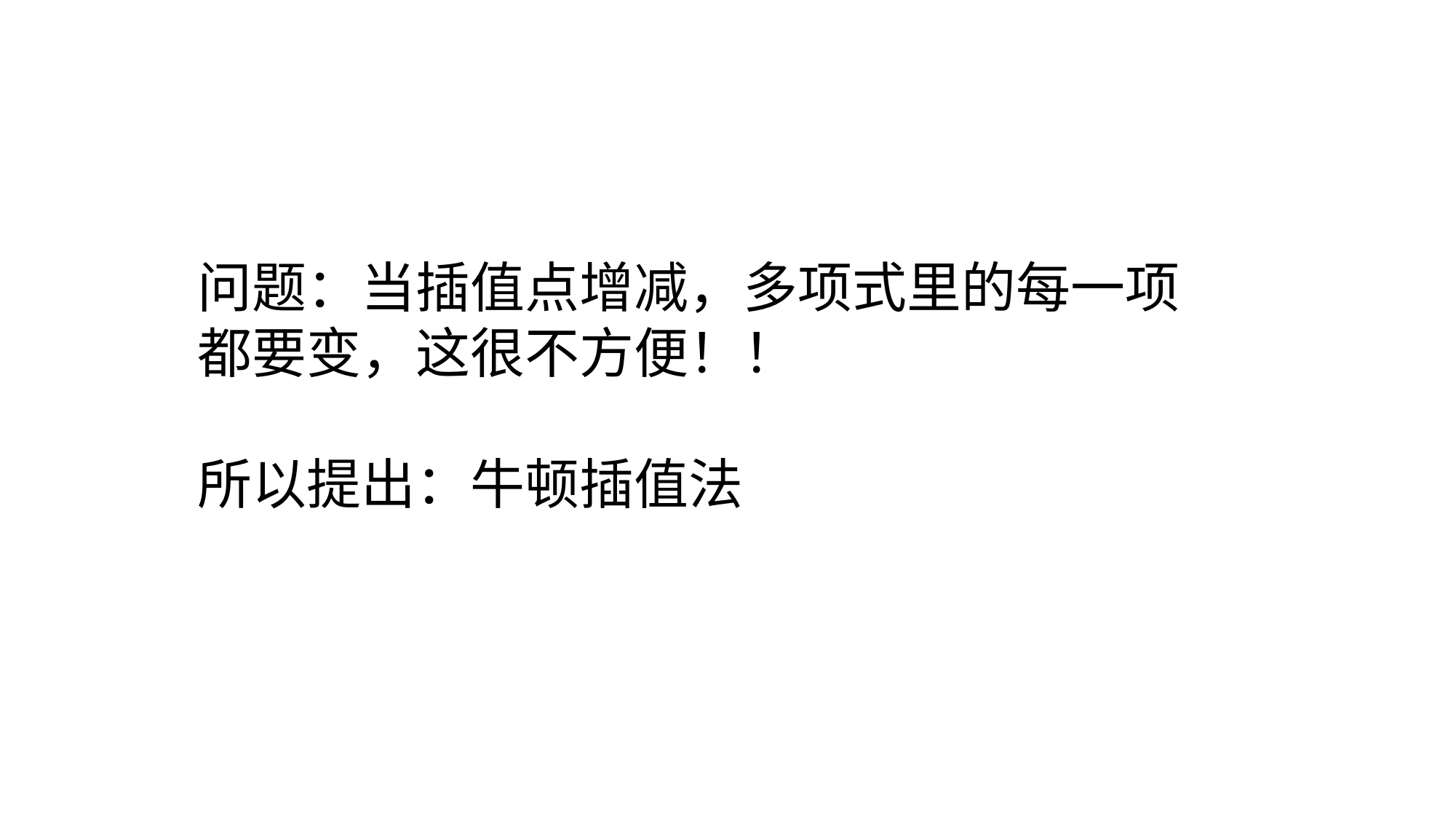

问题：当插值点增减，多项式里的每一项都要变，这很不方便！！

所以提出：牛顿插值法